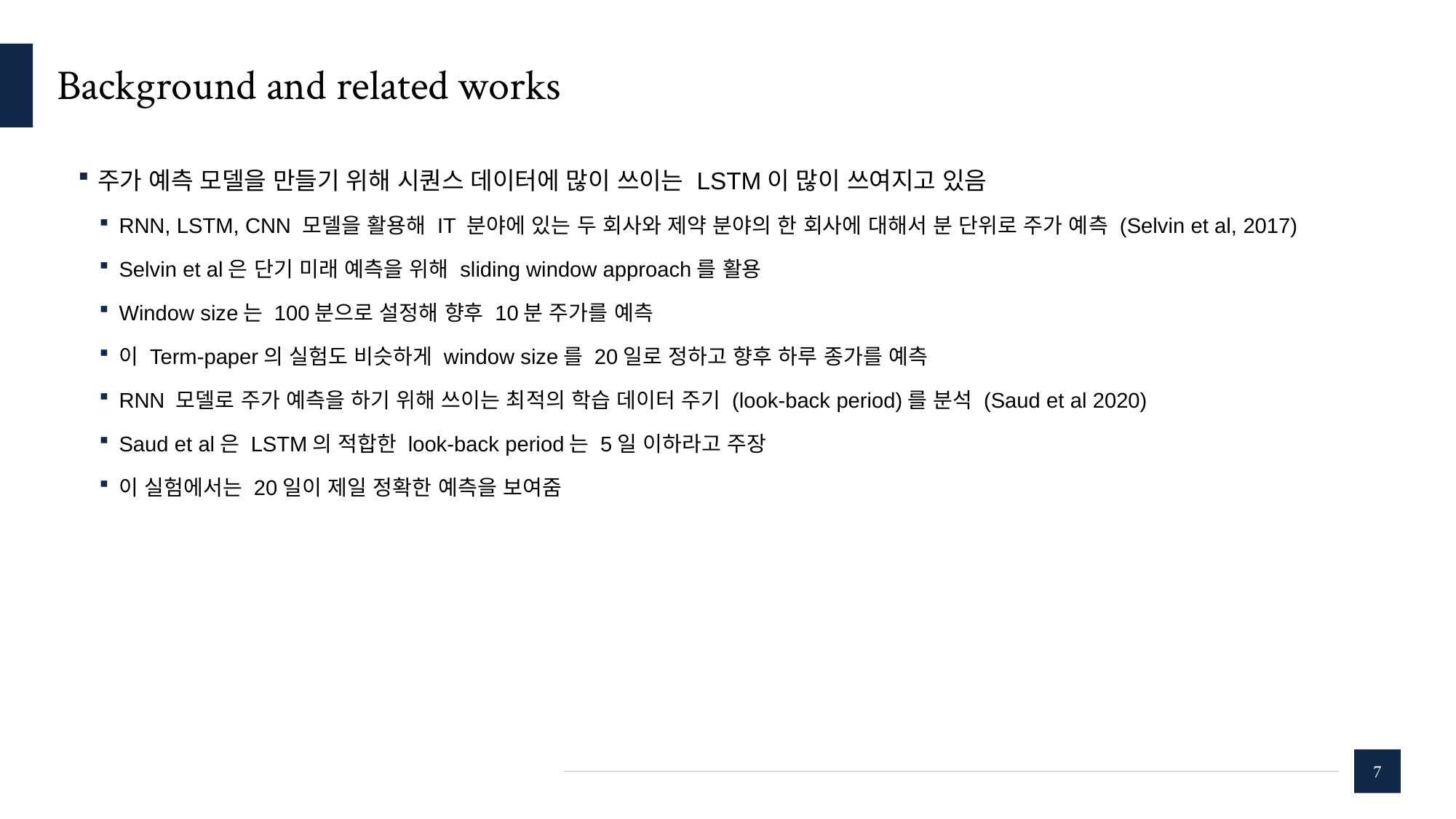

# Background and related works
주가 예측 모델을 만들기 위해 시퀀스 데이터에 많이 쓰이는 LSTM이 많이 쓰여지고 있음
RNN, LSTM, CNN 모델을 활용해 IT 분야에 있는 두 회사와 제약 분야의 한 회사에 대해서 분 단위로 주가 예측 (Selvin et al, 2017)
Selvin et al은 단기 미래 예측을 위해 sliding window approach를 활용
Window size는 100분으로 설정해 향후 10분 주가를 예측
이 Term-paper의 실험도 비슷하게 window size를 20일로 정하고 향후 하루 종가를 예측
RNN 모델로 주가 예측을 하기 위해 쓰이는 최적의 학습 데이터 주기 (look-back period)를 분석 (Saud et al 2020)
Saud et al은 LSTM의 적합한 look-back period는 5일 이하라고 주장
이 실험에서는 20일이 제일 정확한 예측을 보여줌

7